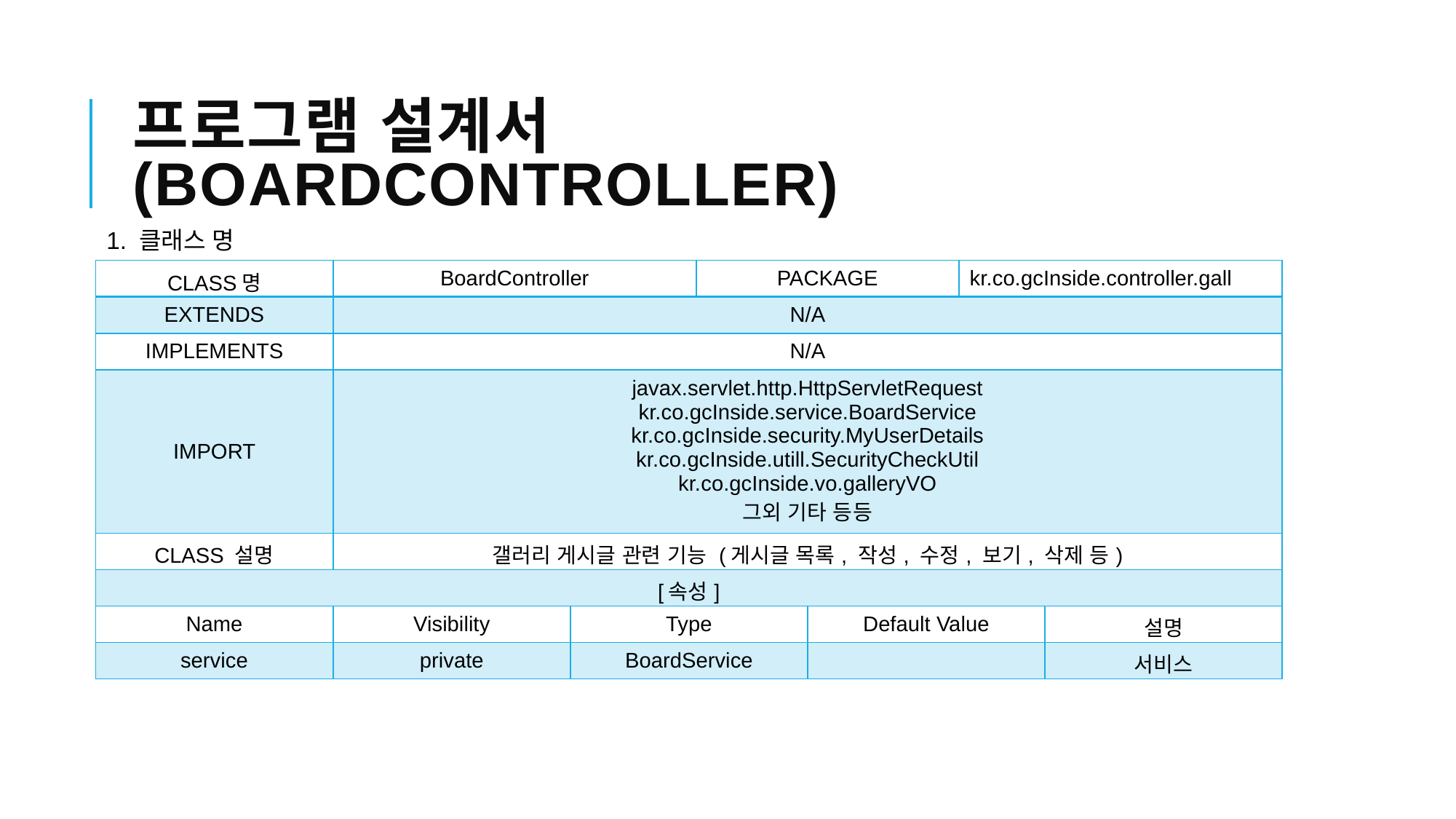

# 프로그램 설계서(boardcontroller)
1. 클래스 명
| CLASS명 | BoardController |  | PACKAGE |  | kr.co.gcInside.controller.gall |  |
| --- | --- | --- | --- | --- | --- | --- |
| EXTENDS | N/A |  |  |  |  |  |
| IMPLEMENTS | N/A |  |  |  |  |  |
| IMPORT | javax.servlet.http.HttpServletRequest kr.co.gcInside.service.BoardService kr.co.gcInside.security.MyUserDetails kr.co.gcInside.utill.SecurityCheckUtil kr.co.gcInside.vo.galleryVO 그외 기타 등등 |  |  |  |  |  |
| CLASS 설명 | 갤러리 게시글 관련 기능 (게시글 목록, 작성, 수정, 보기, 삭제 등) |  |  |  |  |  |
| [속성] |  |  |  |  |  |  |
| Name | Visibility | Type |  | Default Value |  | 설명 |
| service | private | BoardService |  |  |  | 서비스 |